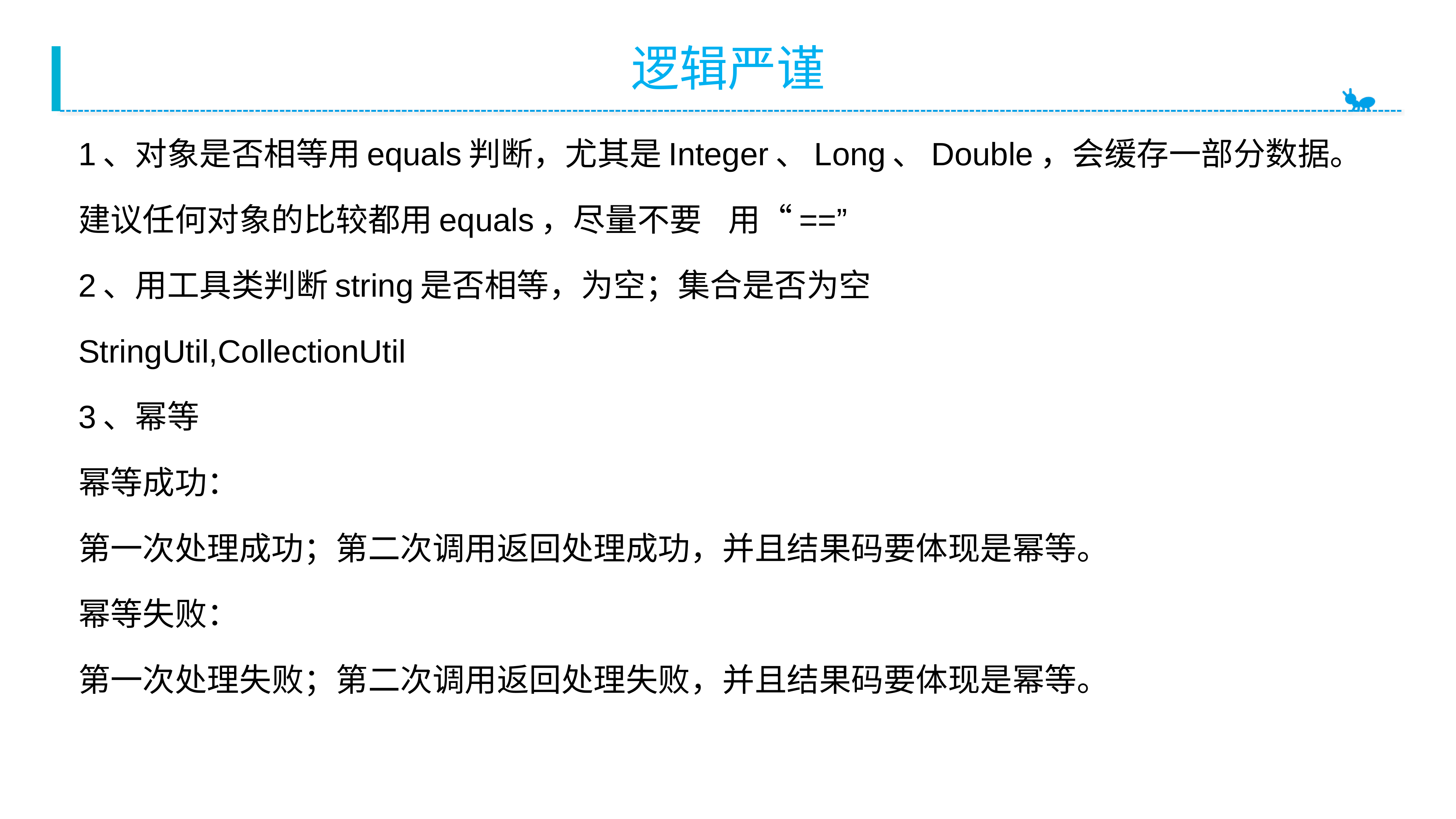

# 逻辑严谨
1、对象是否相等用equals判断，尤其是Integer、Long、Double，会缓存一部分数据。
建议任何对象的比较都用equals，尽量不要	用“==”
2、用工具类判断string是否相等，为空；集合是否为空
StringUtil,CollectionUtil
3、幂等
幂等成功：
第一次处理成功；第二次调用返回处理成功，并且结果码要体现是幂等。
幂等失败：
第一次处理失败；第二次调用返回处理失败，并且结果码要体现是幂等。